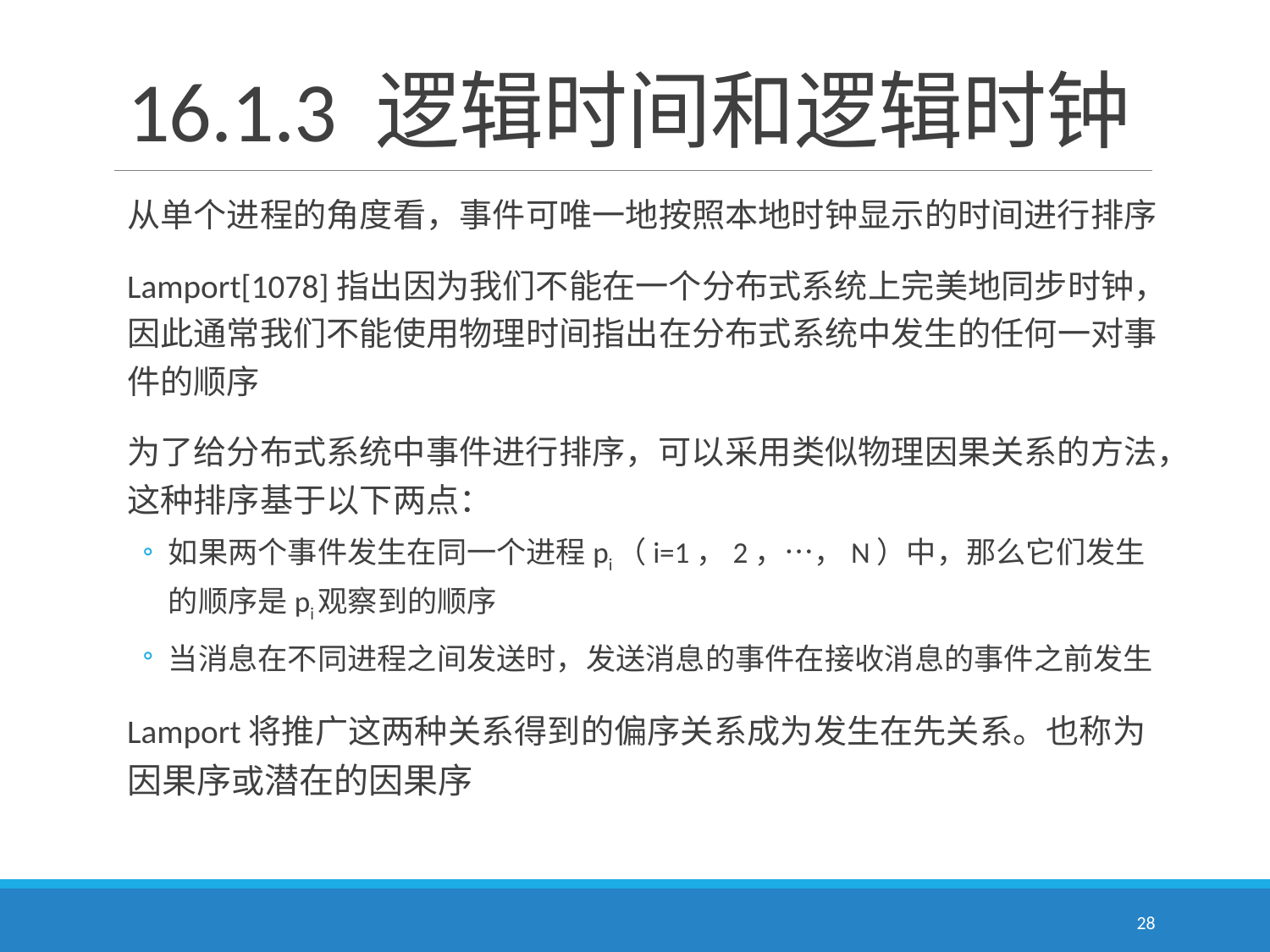

# 16.1.3 逻辑时间和逻辑时钟
从单个进程的角度看，事件可唯一地按照本地时钟显示的时间进行排序
Lamport[1078]指出因为我们不能在一个分布式系统上完美地同步时钟，因此通常我们不能使用物理时间指出在分布式系统中发生的任何一对事件的顺序
为了给分布式系统中事件进行排序，可以采用类似物理因果关系的方法，这种排序基于以下两点：
如果两个事件发生在同一个进程pi（i=1，2，…，N）中，那么它们发生的顺序是pi观察到的顺序
当消息在不同进程之间发送时，发送消息的事件在接收消息的事件之前发生
Lamport将推广这两种关系得到的偏序关系成为发生在先关系。也称为因果序或潜在的因果序
28